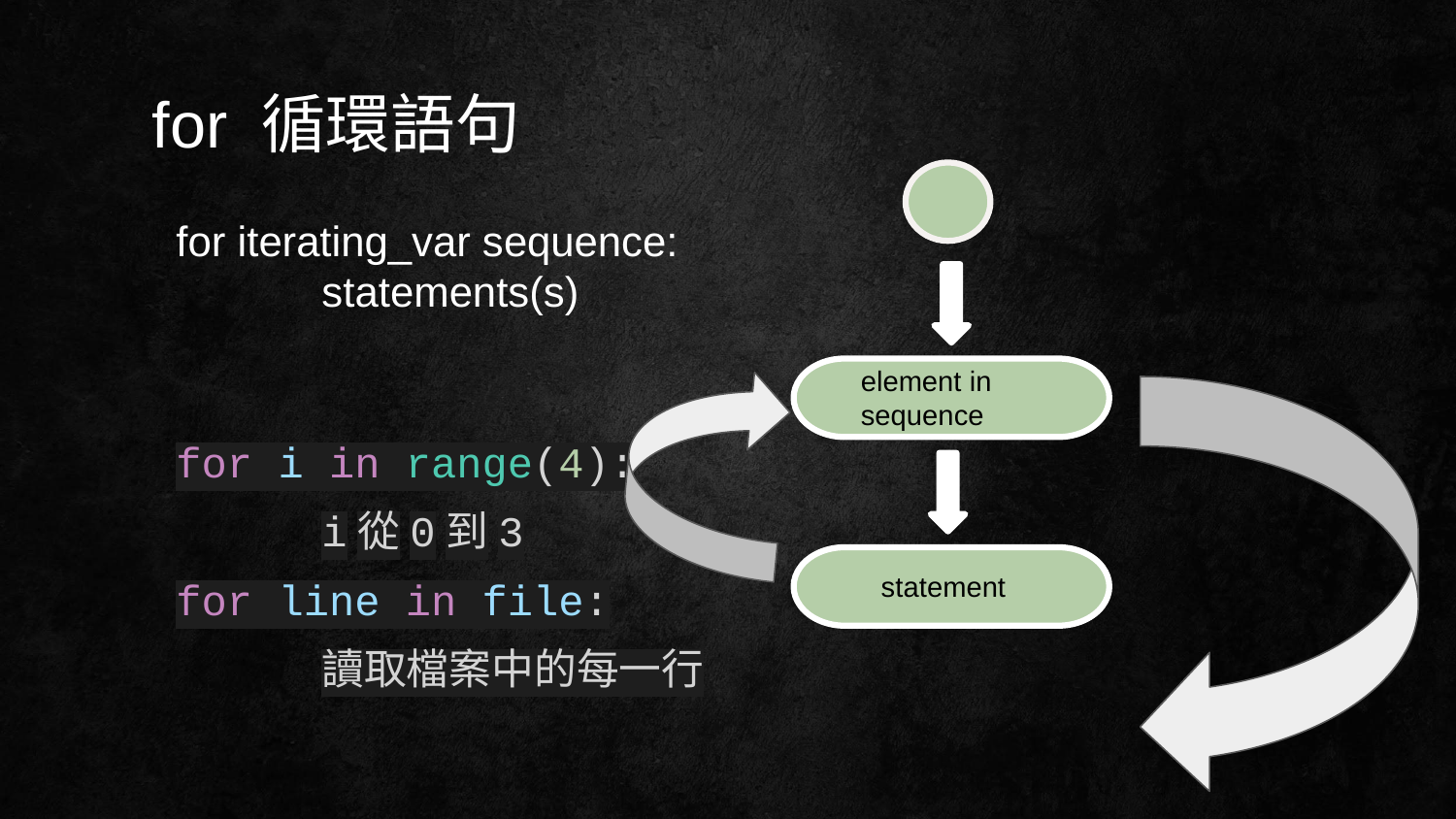

for 循環語句

for iterating_var sequence:
	statements(s)

for i in range(4):
	i從0到3
for line in file:
	讀取檔案中的每一行

element in sequence

statement